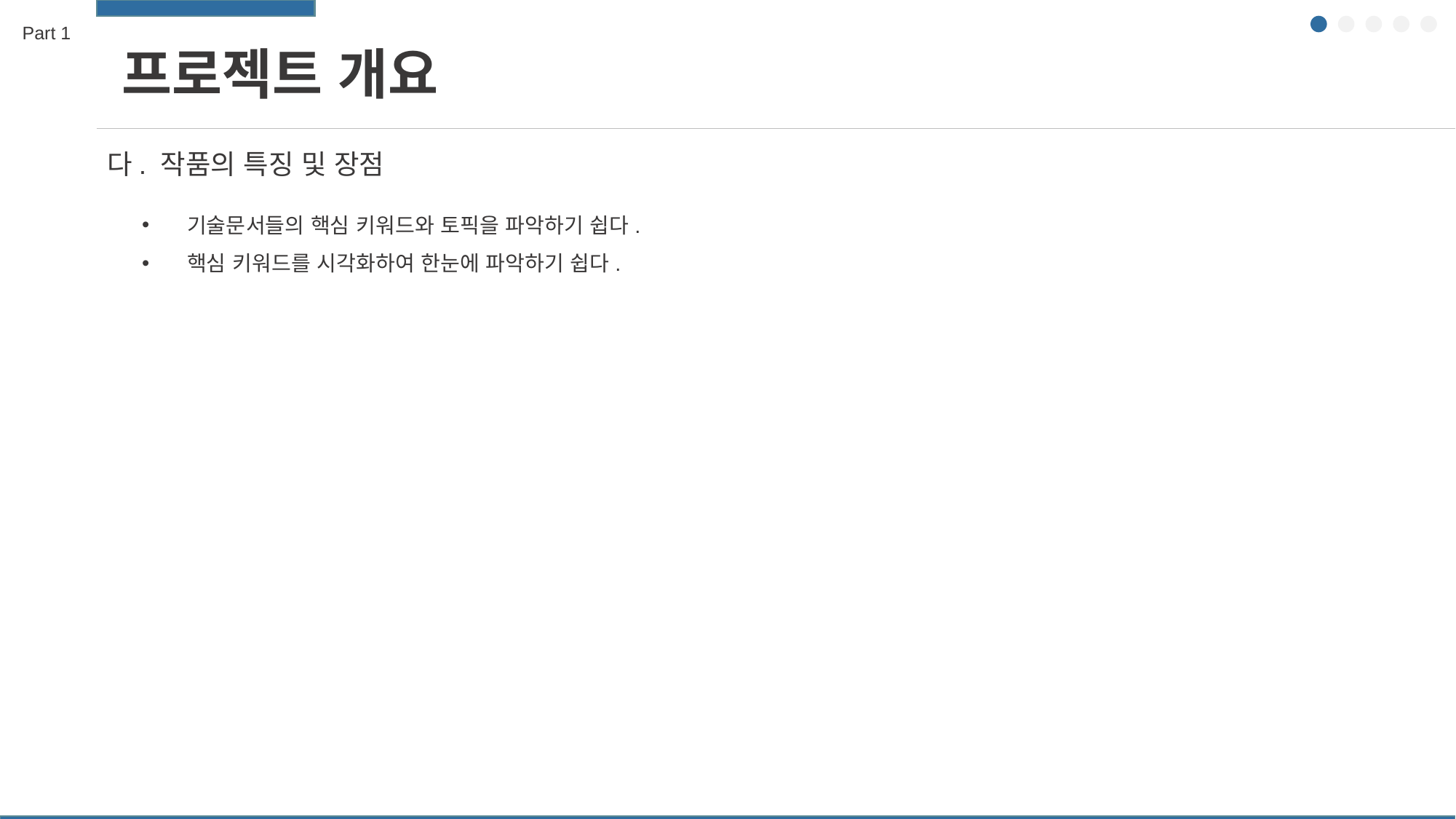

Part 1

프로젝트 개요
다. 작품의 특징 및 장점
 기술문서들의 핵심 키워드와 토픽을 파악하기 쉽다.
 핵심 키워드를 시각화하여 한눈에 파악하기 쉽다.